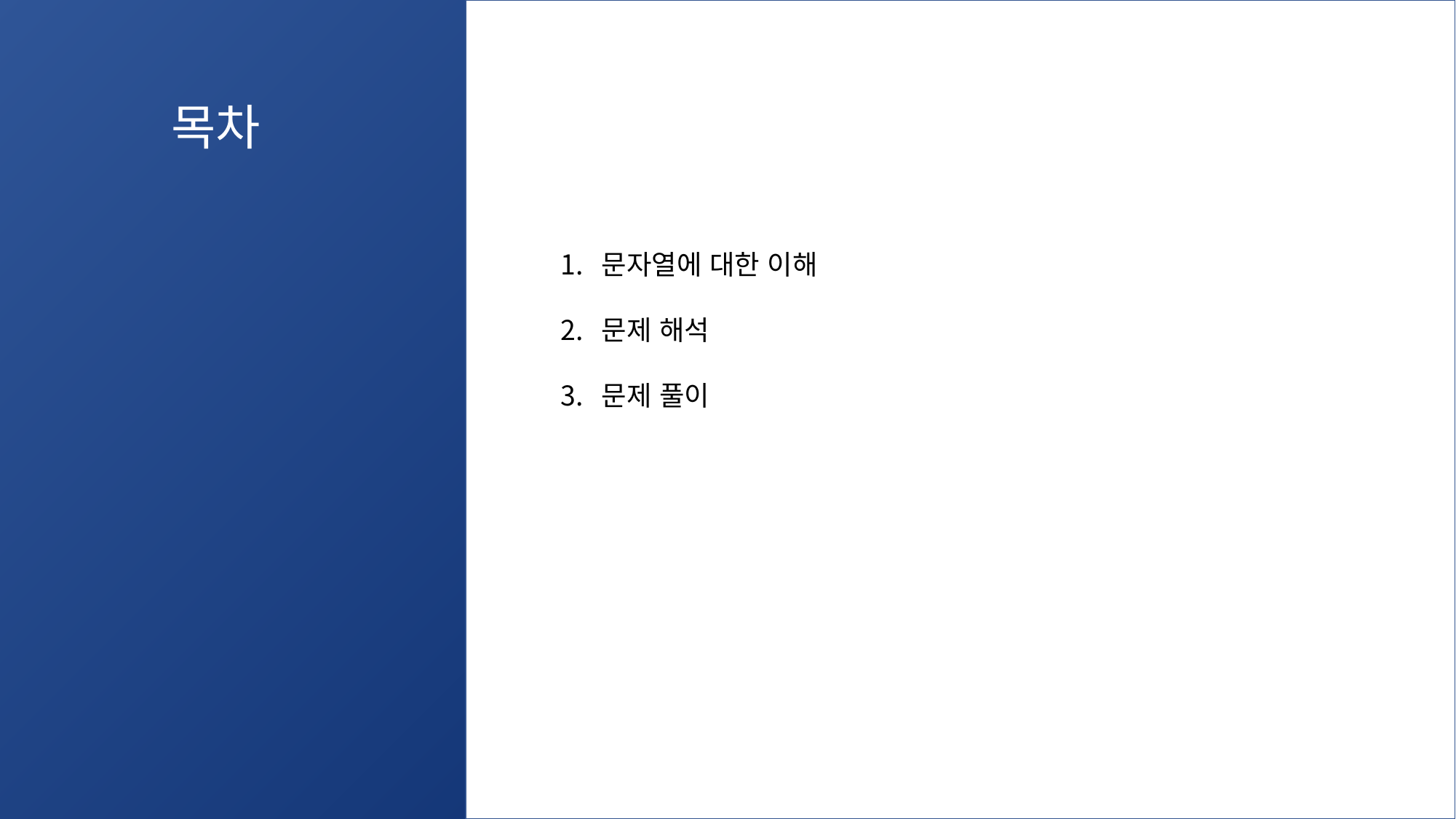

목차
문자열에 대한 이해

문제 해석

문제 풀이